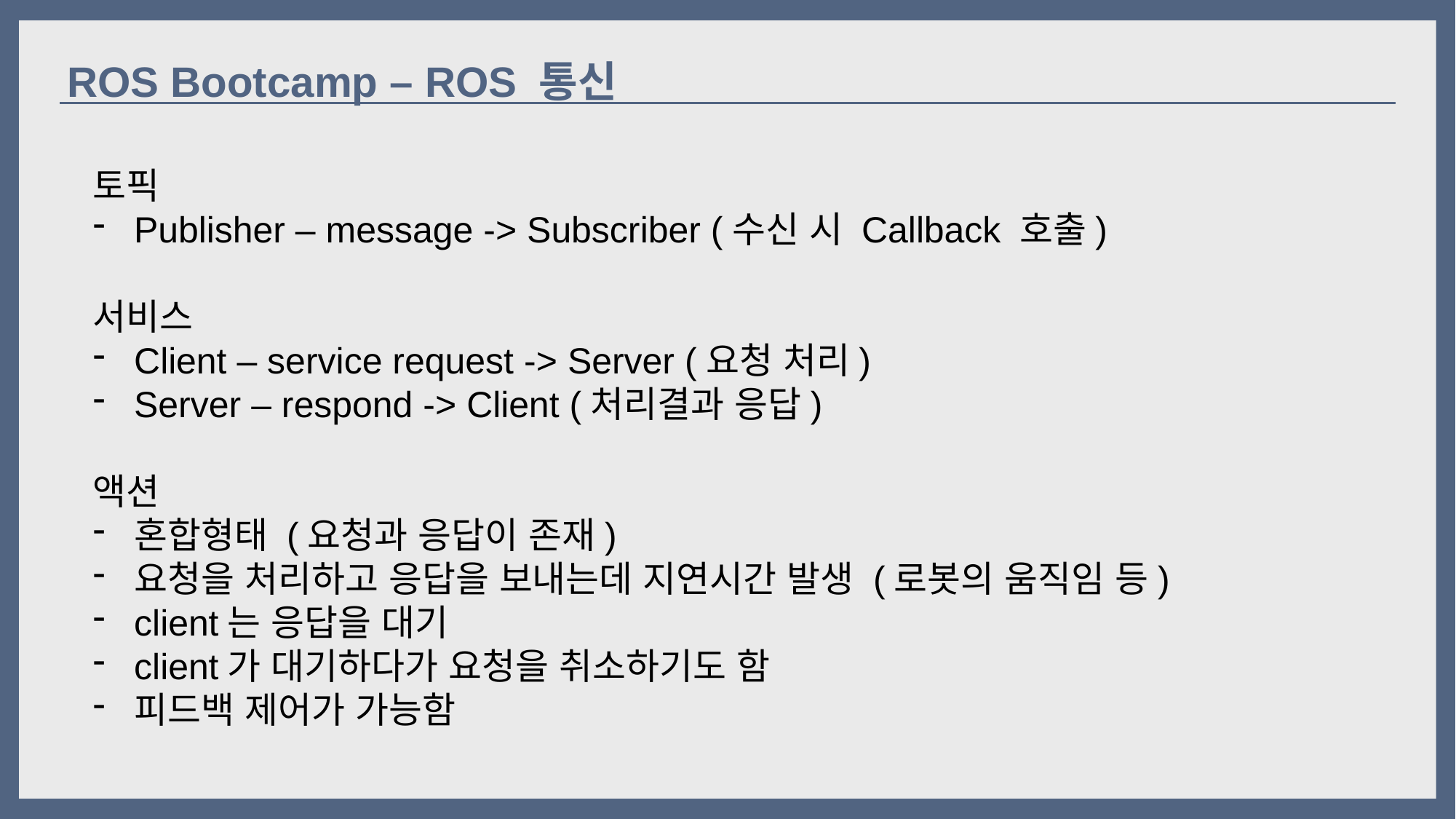

ROS Bootcamp – ROS 통신
토픽
Publisher – message -> Subscriber (수신 시 Callback 호출)

서비스
Client – service request -> Server (요청 처리)
Server – respond -> Client (처리결과 응답)

액션
혼합형태 (요청과 응답이 존재)
요청을 처리하고 응답을 보내는데 지연시간 발생 (로봇의 움직임 등)
client는 응답을 대기
client가 대기하다가 요청을 취소하기도 함
피드백 제어가 가능함